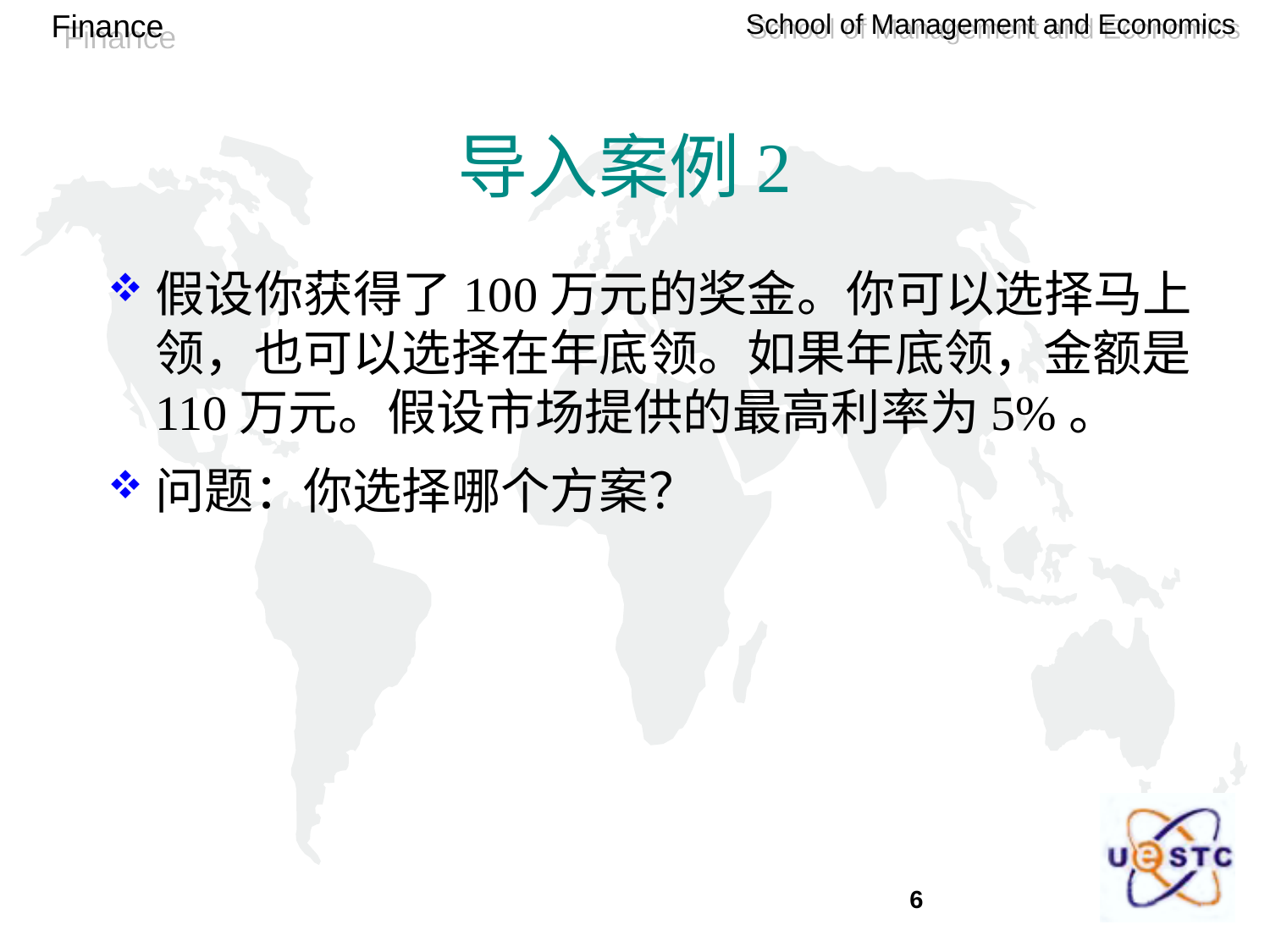

# 导入案例2
假设你获得了100万元的奖金。你可以选择马上领，也可以选择在年底领。如果年底领，金额是110万元。假设市场提供的最高利率为5%。
问题：你选择哪个方案？